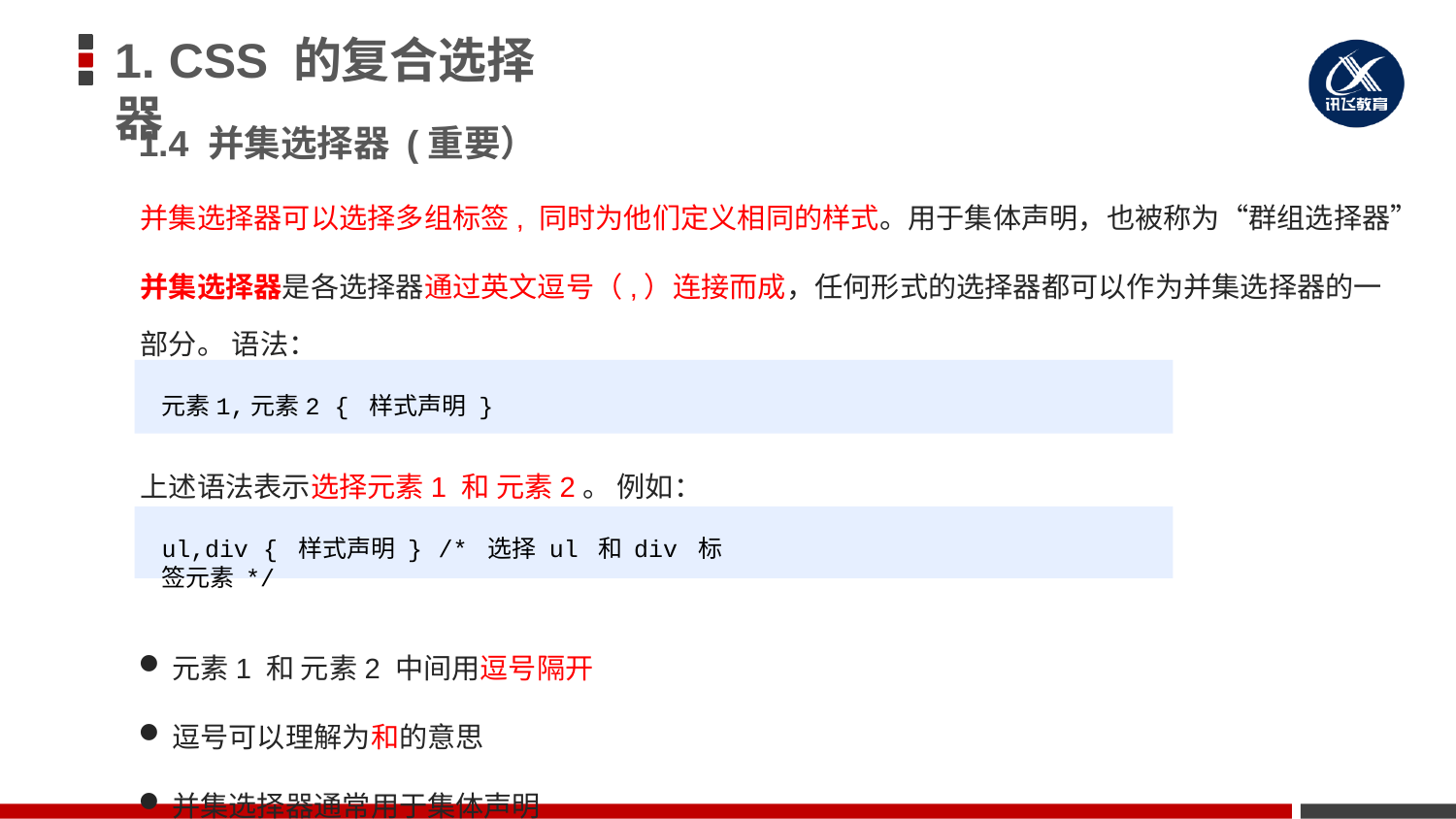

# 1. CSS 的复合选择器
1.4 并集选择器 (重要）
并集选择器可以选择多组标签, 同时为他们定义相同的样式。用于集体声明，也被称为“群组选择器”
并集选择器是各选择器通过英文逗号（,）连接而成，任何形式的选择器都可以作为并集选择器的一部分。 语法：

元素1,元素2 { 样式声明 }
上述语法表示选择元素1 和 元素2。 例如：

ul,div { 样式声明 }	/* 选择 ul 和 div 标签元素 */

元素1 和 元素2 中间用逗号隔开

逗号可以理解为和的意思

并集选择器通常用于集体声明